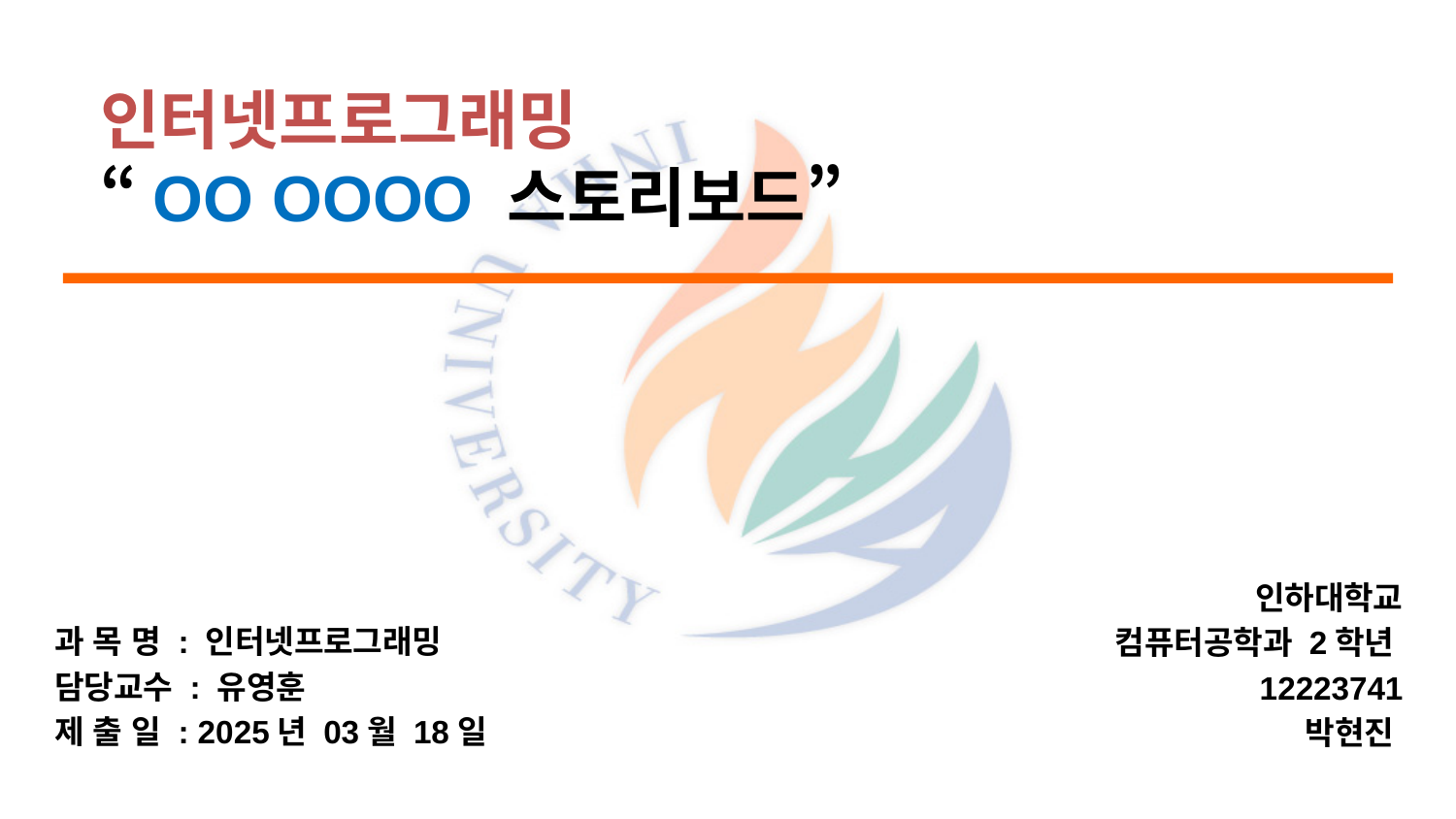

# 인터넷프로그래밍 “OO OOOO 스토리보드”
인하대학교
컴퓨터공학과 2학년
12223741
박현진
과 목 명 : 인터넷프로그래밍
담당교수 : 유영훈
제 출 일 : 2025년 03월 18일